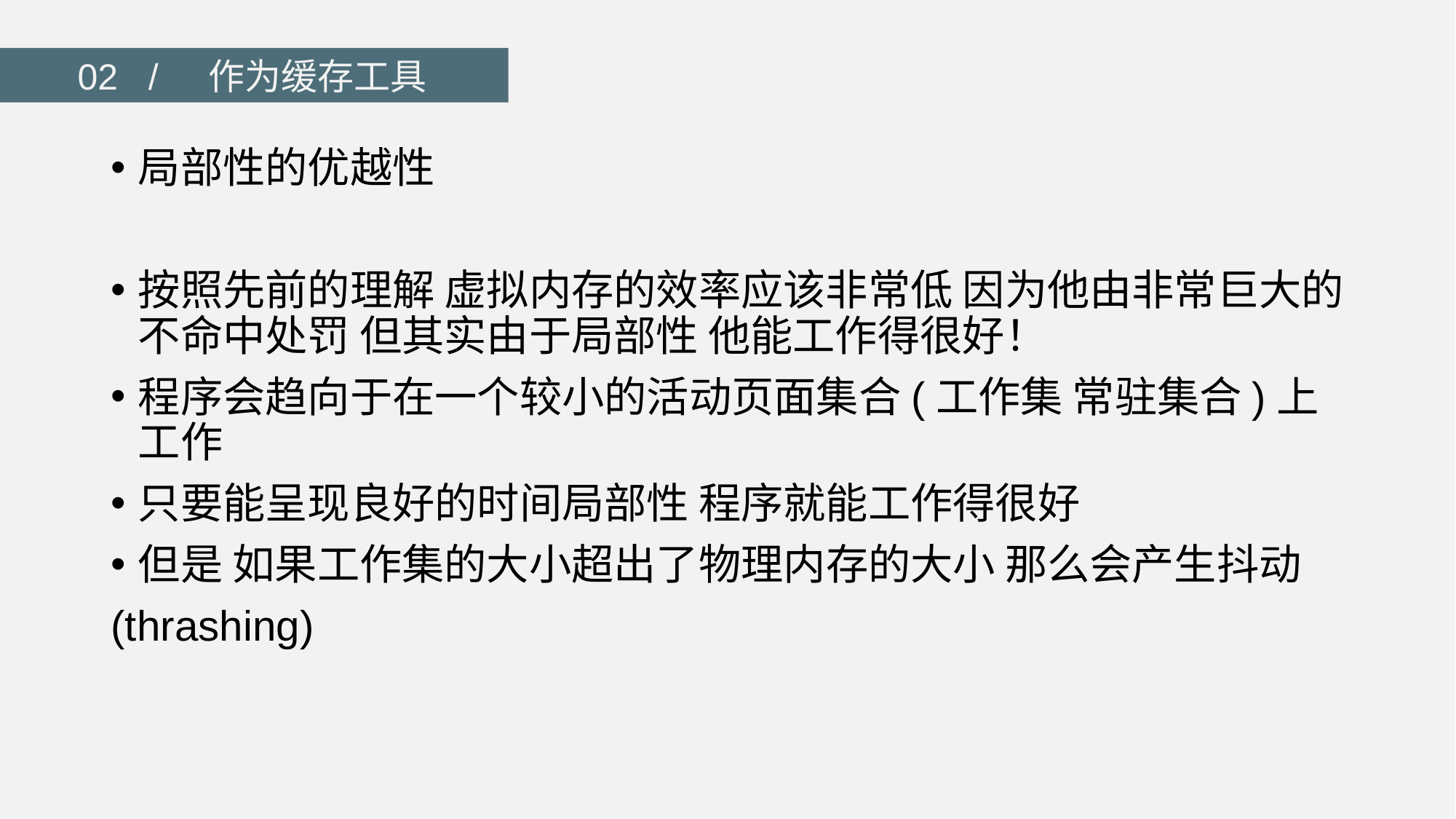

02   /    作为缓存工具
局部性的优越性

按照先前的理解 虚拟内存的效率应该非常低 因为他由非常巨大的不命中处罚 但其实由于局部性 他能工作得很好！
程序会趋向于在一个较小的活动页面集合(工作集 常驻集合)上工作
只要能呈现良好的时间局部性 程序就能工作得很好
但是 如果工作集的大小超出了物理内存的大小 那么会产生抖动
(thrashing)